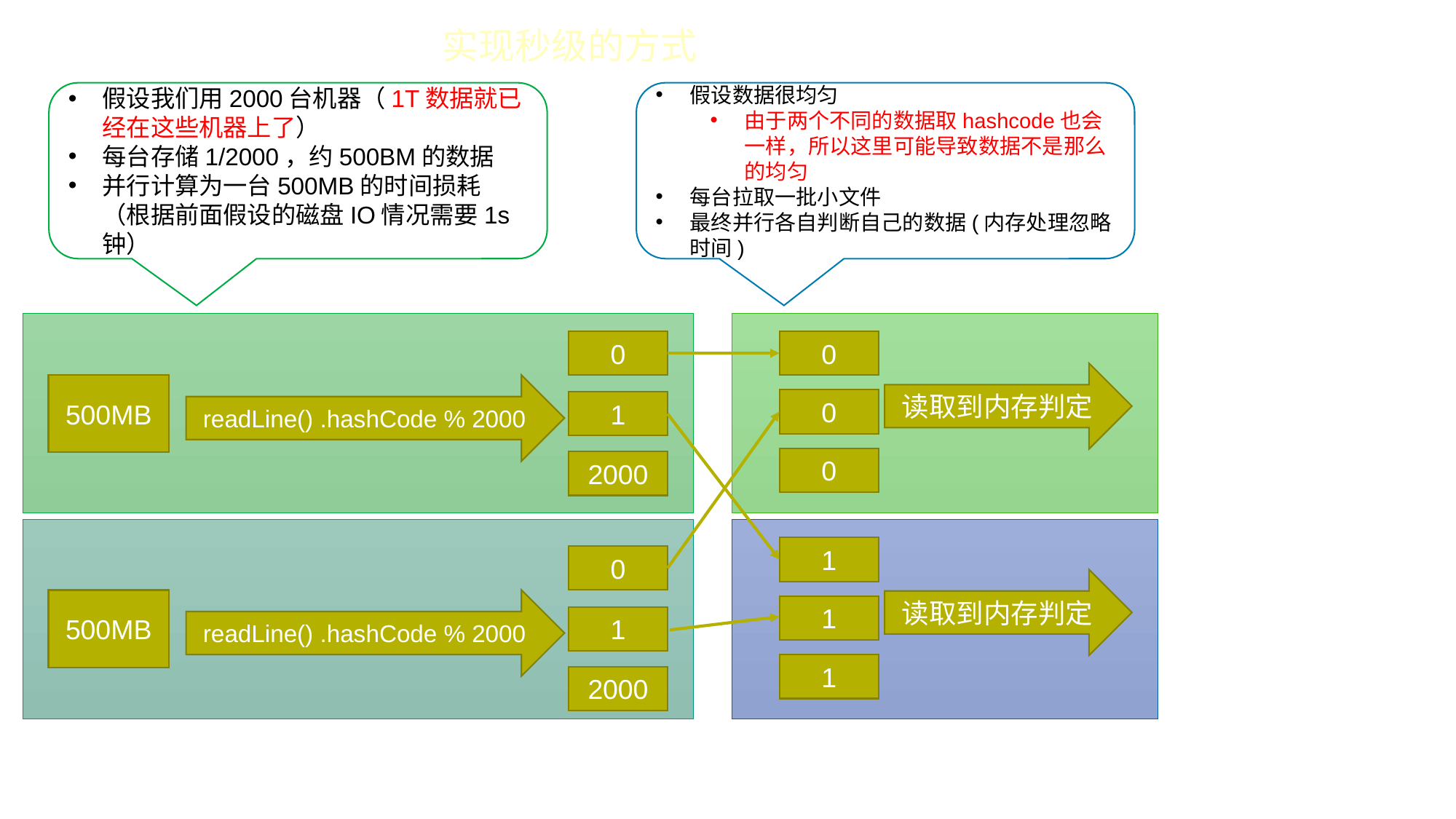

实现秒级的方式
假设我们用2000台机器（1T数据就已经在这些机器上了）
每台存储1/2000，约500BM的数据
并行计算为一台500MB的时间损耗（根据前面假设的磁盘IO情况需要1s钟）
假设数据很均匀
由于两个不同的数据取hashcode也会一样，所以这里可能导致数据不是那么的均匀
每台拉取一批小文件
最终并行各自判断自己的数据(内存处理忽略时间)

0
0
读取到内存判定
500MB
readLine() .hashCode % 2000
0
1
0
2000

1
0
读取到内存判定
500MB
readLine() .hashCode % 2000
1
1
1
2000